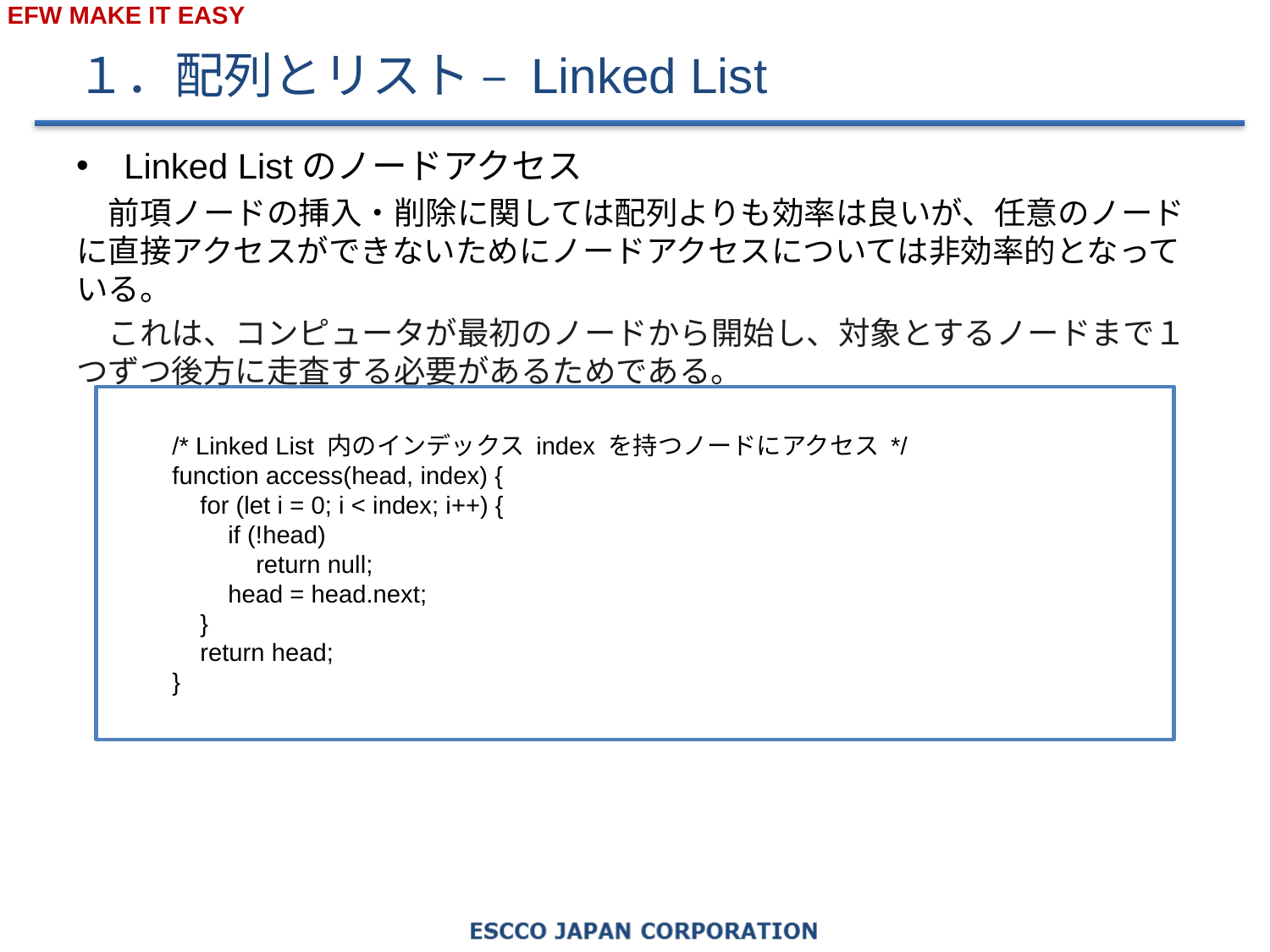

# １．配列とリスト – Linked List
Linked Listのノードアクセス
　前項ノードの挿入・削除に関しては配列よりも効率は良いが、任意のノードに直接アクセスができないためにノードアクセスについては非効率的となっている。
　これは、コンピュータが最初のノードから開始し、対象とするノードまで１つずつ後方に走査する必要があるためである。
/* Linked List 内のインデックス index を持つノードにアクセス */
function access(head, index) {
    for (let i = 0; i < index; i++) {
        if (!head)
            return null;
        head = head.next;
    }
    return head;
}